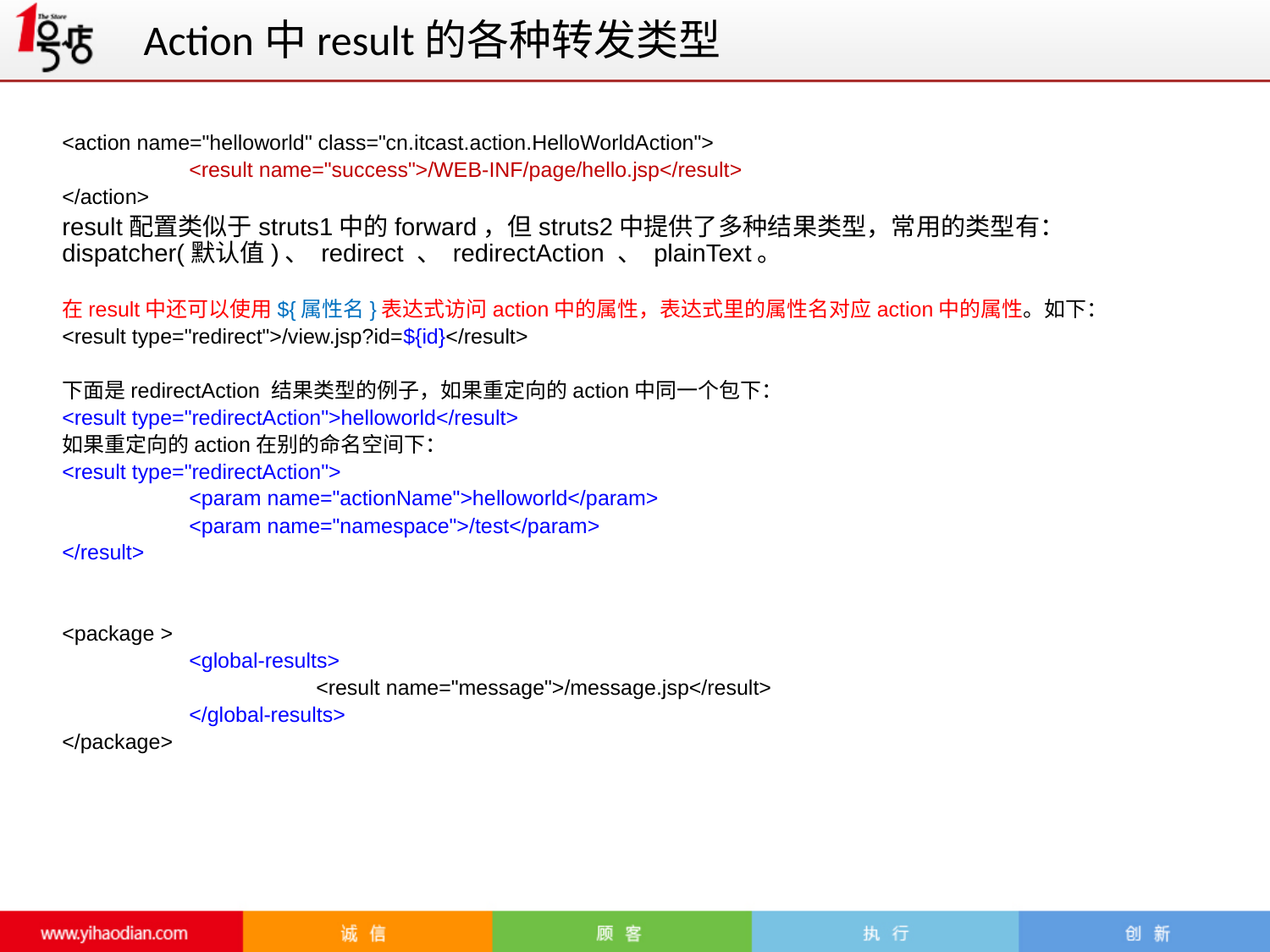

# Action中result的各种转发类型
<action name="helloworld" class="cn.itcast.action.HelloWorldAction">
	<result name="success">/WEB-INF/page/hello.jsp</result>
</action>
result配置类似于struts1中的forward，但struts2中提供了多种结果类型，常用的类型有： dispatcher(默认值)、 redirect 、 redirectAction 、 plainText。

在result中还可以使用${属性名}表达式访问action中的属性，表达式里的属性名对应action中的属性。如下：
<result type="redirect">/view.jsp?id=${id}</result>

下面是redirectAction 结果类型的例子，如果重定向的action中同一个包下：
<result type="redirectAction">helloworld</result>
如果重定向的action在别的命名空间下：
<result type="redirectAction">
	<param name="actionName">helloworld</param>
	<param name="namespace">/test</param>
</result>

<package >
	<global-results>
		<result name="message">/message.jsp</result>
	</global-results>
</package>